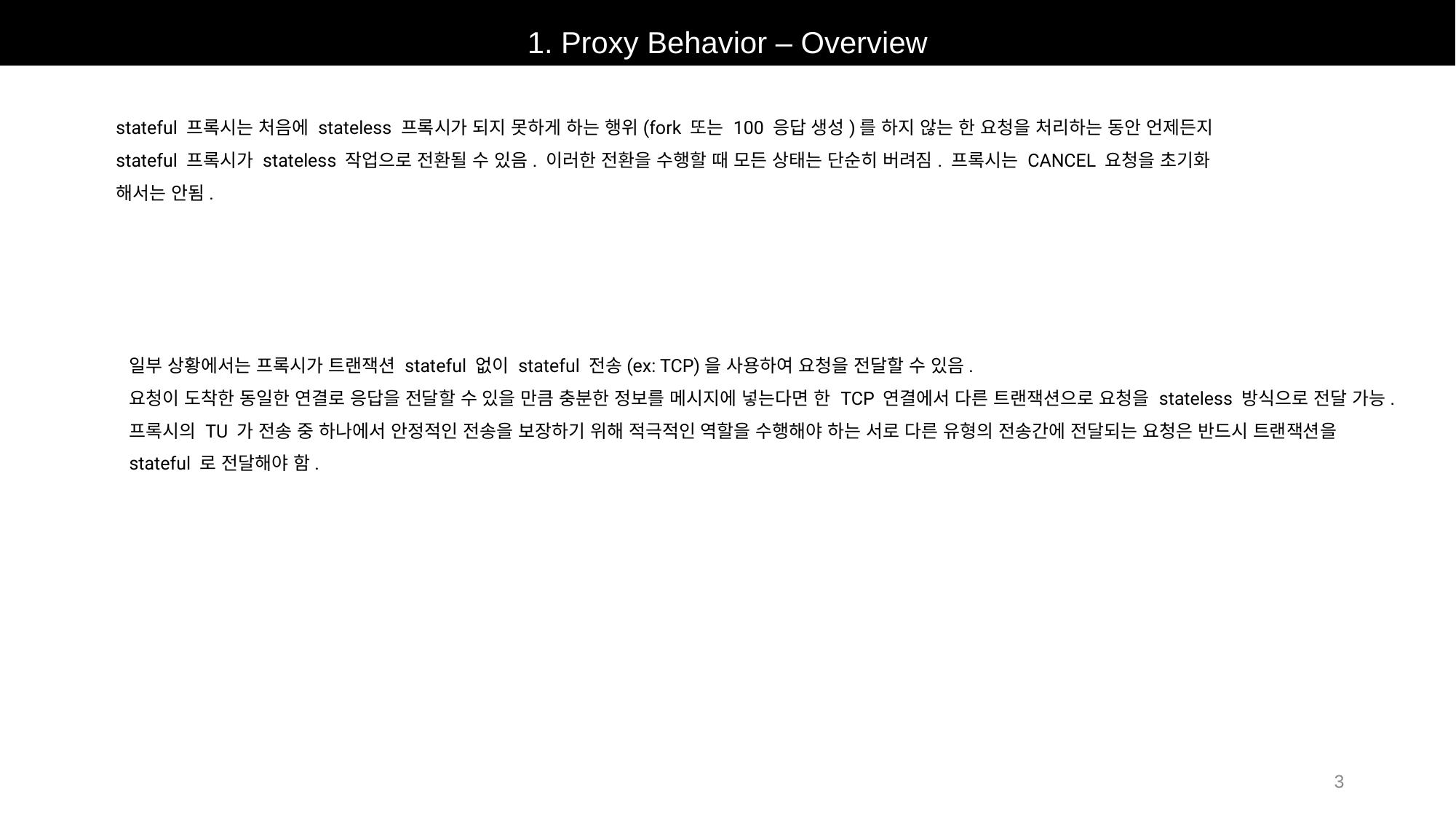

# 1. Proxy Behavior – Overview
stateful 프록시는 처음에 stateless 프록시가 되지 못하게 하는 행위(fork 또는 100 응답 생성)를 하지 않는 한 요청을 처리하는 동안 언제든지
stateful 프록시가 stateless 작업으로 전환될 수 있음. 이러한 전환을 수행할 때 모든 상태는 단순히 버려짐. 프록시는 CANCEL 요청을 초기화
해서는 안됨.
일부 상황에서는 프록시가 트랜잭션 stateful 없이 stateful 전송(ex: TCP)을 사용하여 요청을 전달할 수 있음.
요청이 도착한 동일한 연결로 응답을 전달할 수 있을 만큼 충분한 정보를 메시지에 넣는다면 한 TCP 연결에서 다른 트랜잭션으로 요청을 stateless 방식으로 전달 가능.
프록시의 TU 가 전송 중 하나에서 안정적인 전송을 보장하기 위해 적극적인 역할을 수행해야 하는 서로 다른 유형의 전송간에 전달되는 요청은 반드시 트랜잭션을
stateful 로 전달해야 함.
3